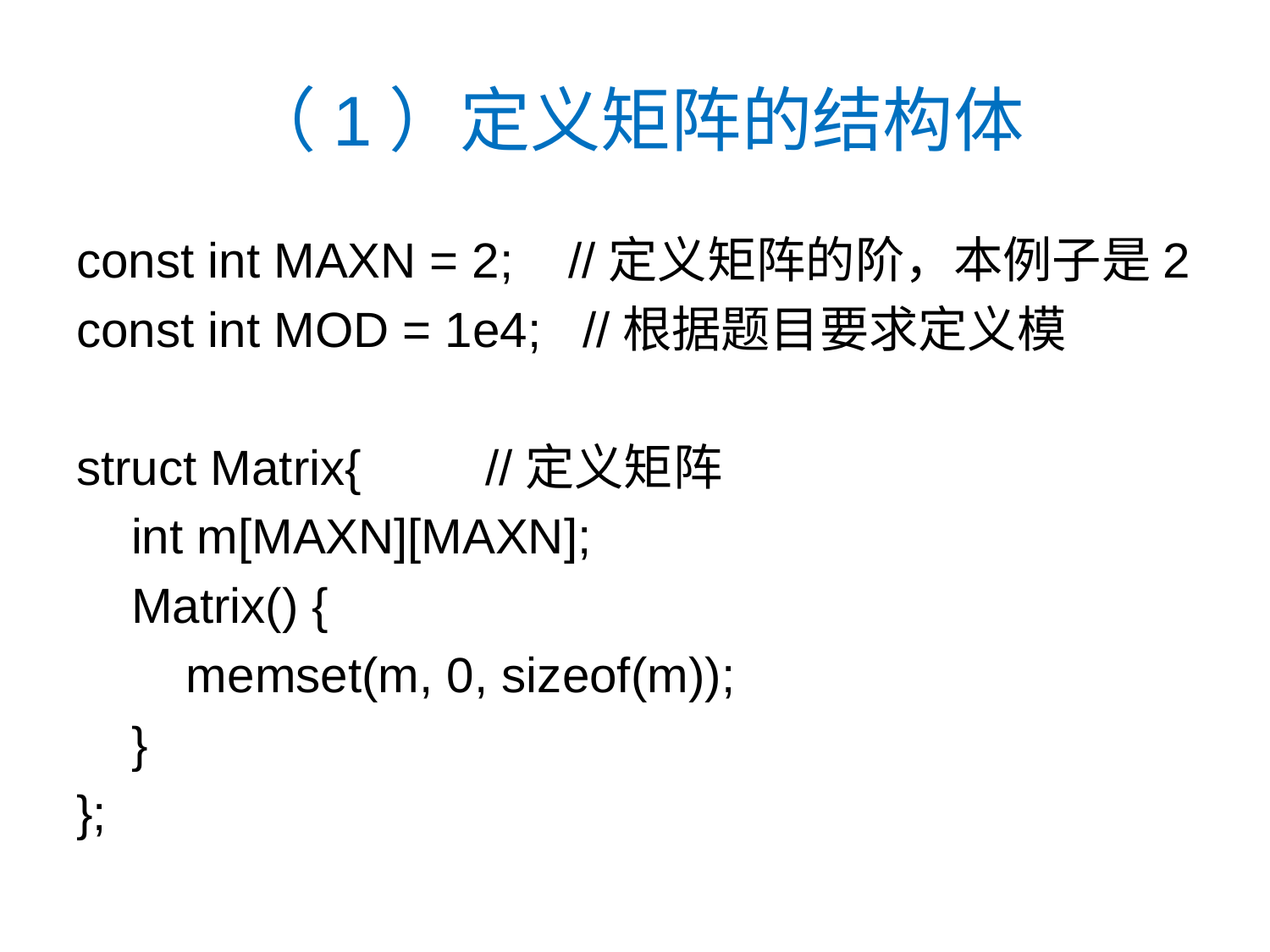

# （1）定义矩阵的结构体
const int MAXN = 2;    //定义矩阵的阶，本例子是2
const int MOD = 1e4;   //根据题目要求定义模

struct Matrix{         //定义矩阵
    int m[MAXN][MAXN];
    Matrix() {
        memset(m, 0, sizeof(m));
    }
};